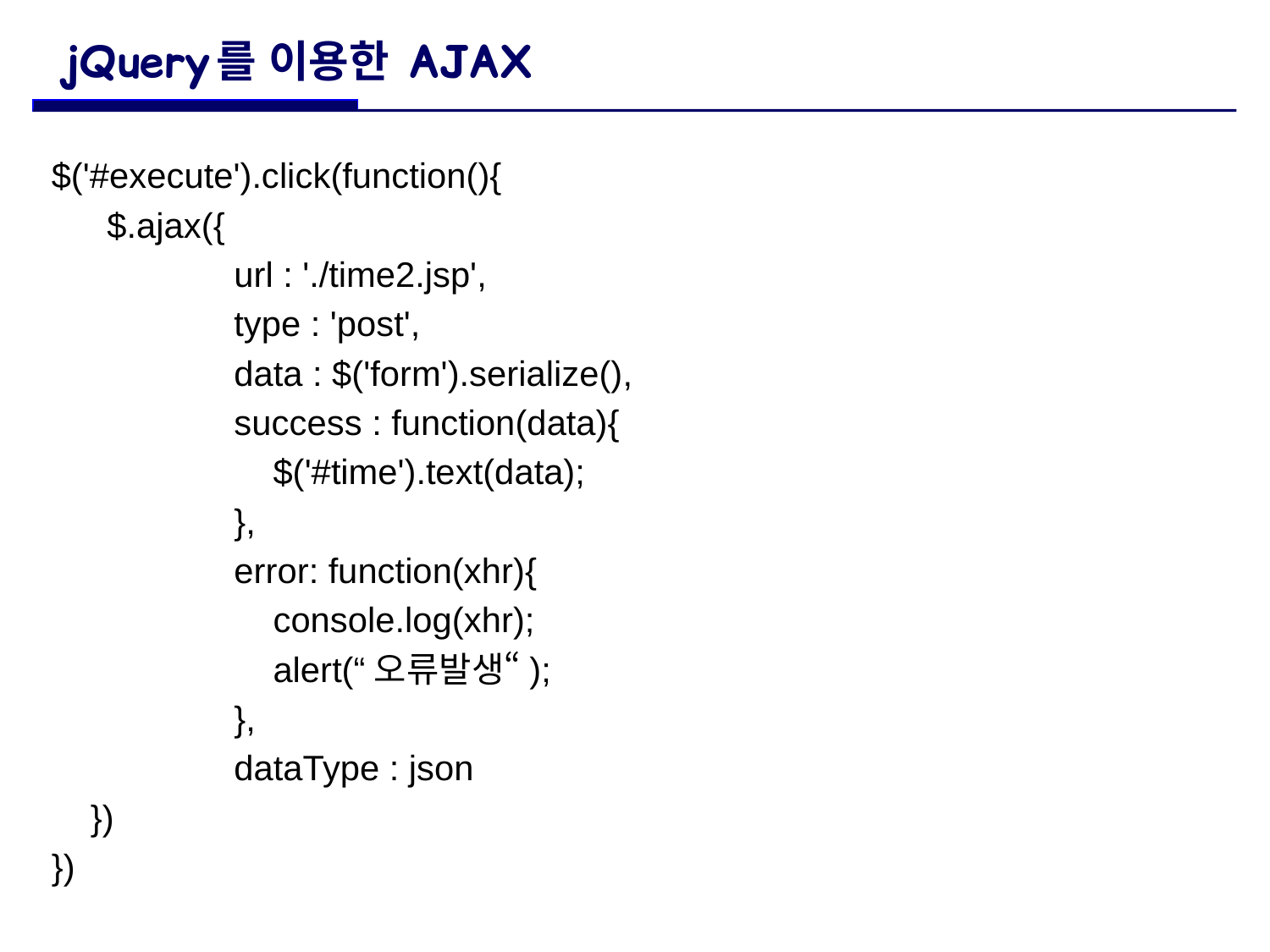

# jQuery를 이용한 AJAX
$('#execute').click(function(){
$.ajax({
	url : './time2.jsp',
	type : 'post',
	data : $('form').serialize(),
	success : function(data){
	    $('#time').text(data);
	},
	error: function(xhr){
	    console.log(xhr);
	    alert(“오류발생“);
	},
	dataType : json
    })
})